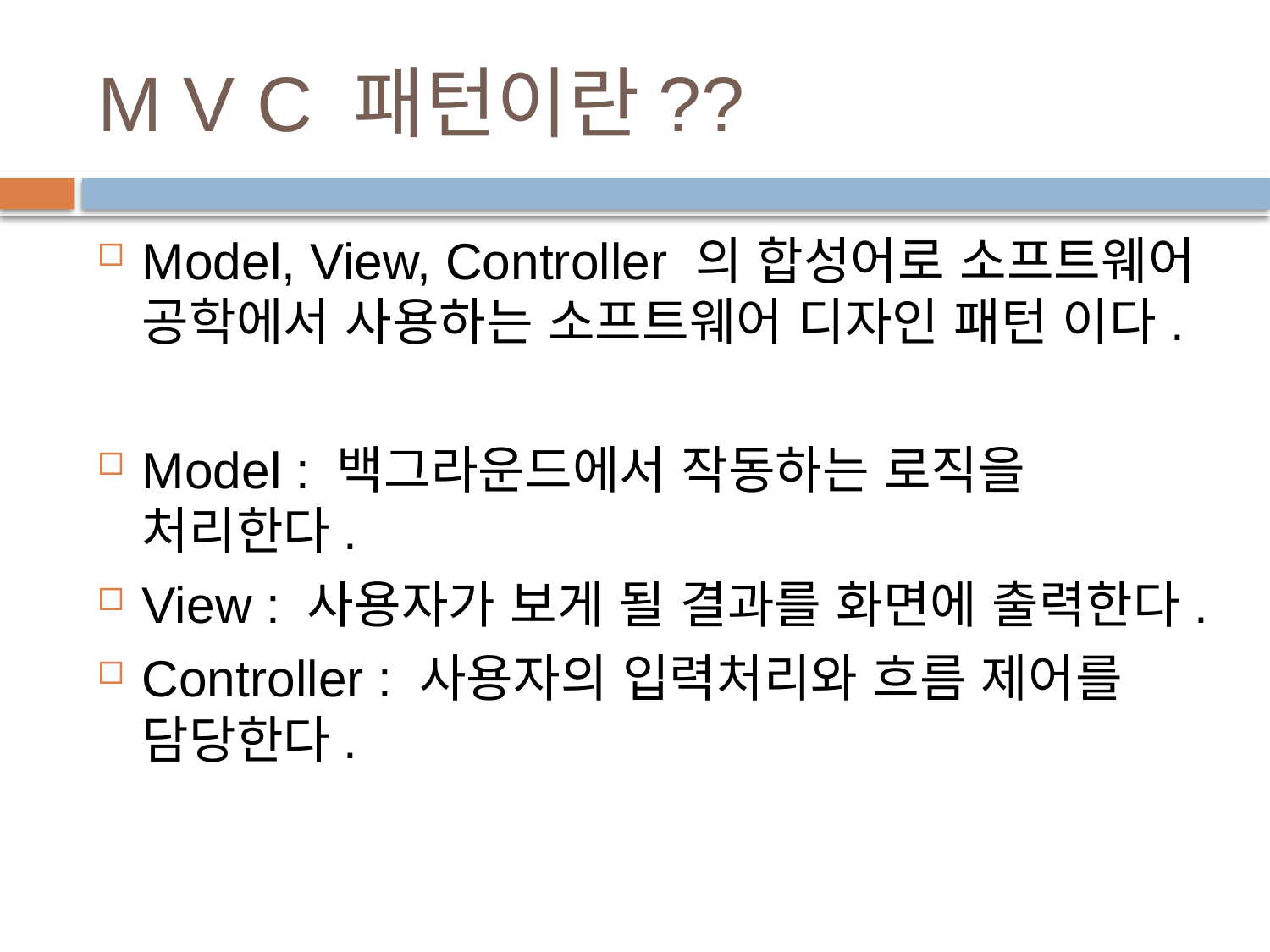

# M V C 패턴이란??
Model, View, Controller 의 합성어로 소프트웨어 공학에서 사용하는 소프트웨어 디자인 패턴 이다.

Model : 백그라운드에서 작동하는 로직을 처리한다.
View : 사용자가 보게 될 결과를 화면에 출력한다.
Controller : 사용자의 입력처리와 흐름 제어를 담당한다.